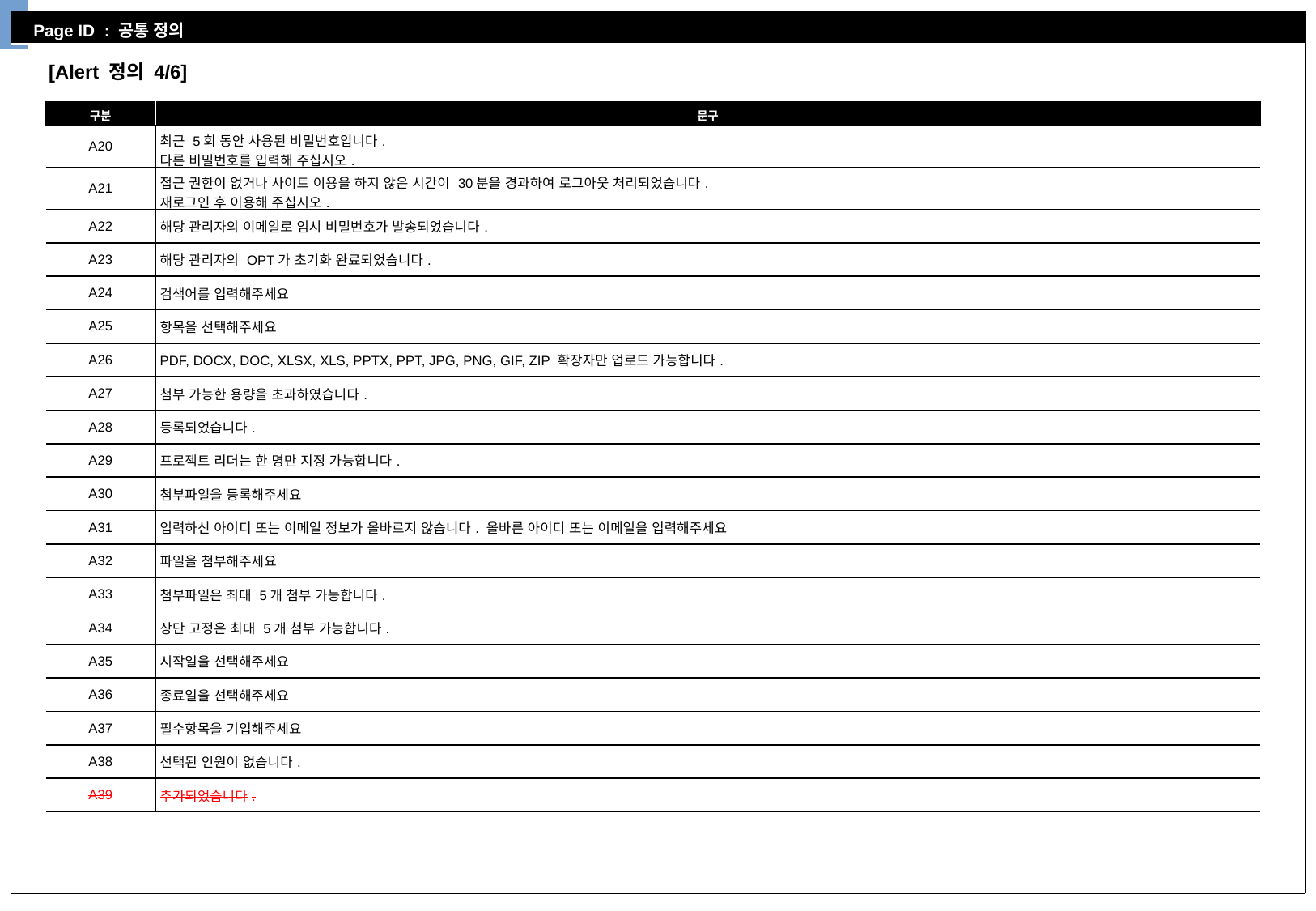

[Alert 정의 4/6]
| 구분 | 문구 |
| --- | --- |
| A20 | 최근 5회 동안 사용된 비밀번호입니다. 다른 비밀번호를 입력해 주십시오. |
| A21 | 접근 권한이 없거나 사이트 이용을 하지 않은 시간이 30분을 경과하여 로그아웃 처리되었습니다. 재로그인 후 이용해 주십시오. |
| A22 | 해당 관리자의 이메일로 임시 비밀번호가 발송되었습니다. |
| A23 | 해당 관리자의 OPT가 초기화 완료되었습니다. |
| A24 | 검색어를 입력해주세요 |
| A25 | 항목을 선택해주세요 |
| A26 | PDF, DOCX, DOC, XLSX, XLS, PPTX, PPT, JPG, PNG, GIF, ZIP 확장자만 업로드 가능합니다. |
| A27 | 첨부 가능한 용량을 초과하였습니다. |
| A28 | 등록되었습니다. |
| A29 | 프로젝트 리더는 한 명만 지정 가능합니다. |
| A30 | 첨부파일을 등록해주세요 |
| A31 | 입력하신 아이디 또는 이메일 정보가 올바르지 않습니다. 올바른 아이디 또는 이메일을 입력해주세요 |
| A32 | 파일을 첨부해주세요 |
| A33 | 첨부파일은 최대 5개 첨부 가능합니다. |
| A34 | 상단 고정은 최대 5개 첨부 가능합니다. |
| A35 | 시작일을 선택해주세요 |
| A36 | 종료일을 선택해주세요 |
| A37 | 필수항목을 기입해주세요 |
| A38 | 선택된 인원이 없습니다. |
| A39 | 추가되었습니다. |